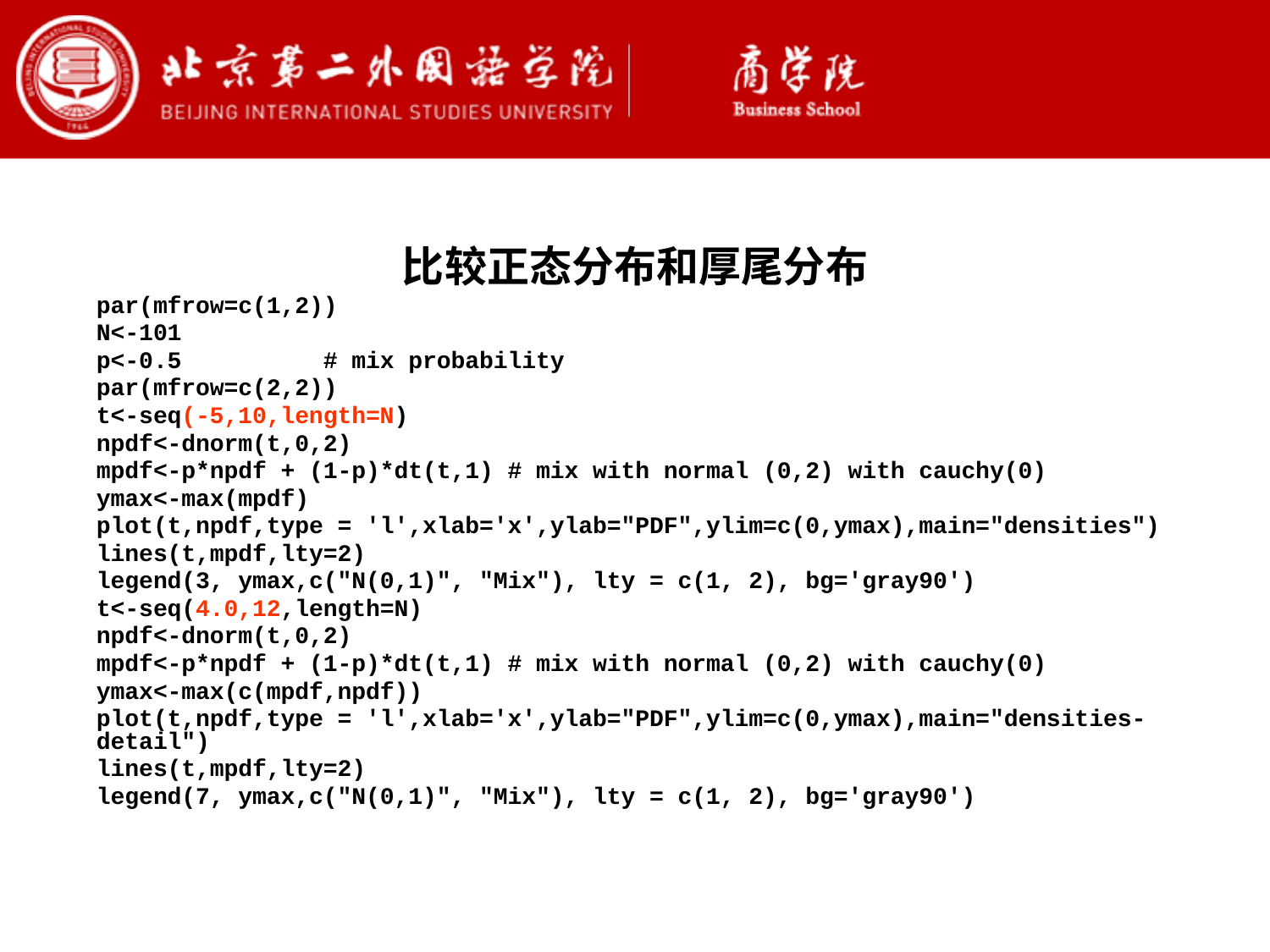

比较正态分布和厚尾分布
par(mfrow=c(1,2))
N<-101
p<-0.5          # mix probability
par(mfrow=c(2,2))
t<-seq(-5,10,length=N)
npdf<-dnorm(t,0,2)
mpdf<-p*npdf + (1-p)*dt(t,1) # mix with normal (0,2) with cauchy(0)
ymax<-max(mpdf)
plot(t,npdf,type = 'l',xlab='x',ylab="PDF",ylim=c(0,ymax),main="densities")
lines(t,mpdf,lty=2)
legend(3, ymax,c("N(0,1)", "Mix"), lty = c(1, 2), bg='gray90')
t<-seq(4.0,12,length=N)
npdf<-dnorm(t,0,2)
mpdf<-p*npdf + (1-p)*dt(t,1) # mix with normal (0,2) with cauchy(0)
ymax<-max(c(mpdf,npdf))
plot(t,npdf,type = 'l',xlab='x',ylab="PDF",ylim=c(0,ymax),main="densities-detail")
lines(t,mpdf,lty=2)
legend(7, ymax,c("N(0,1)", "Mix"), lty = c(1, 2), bg='gray90')